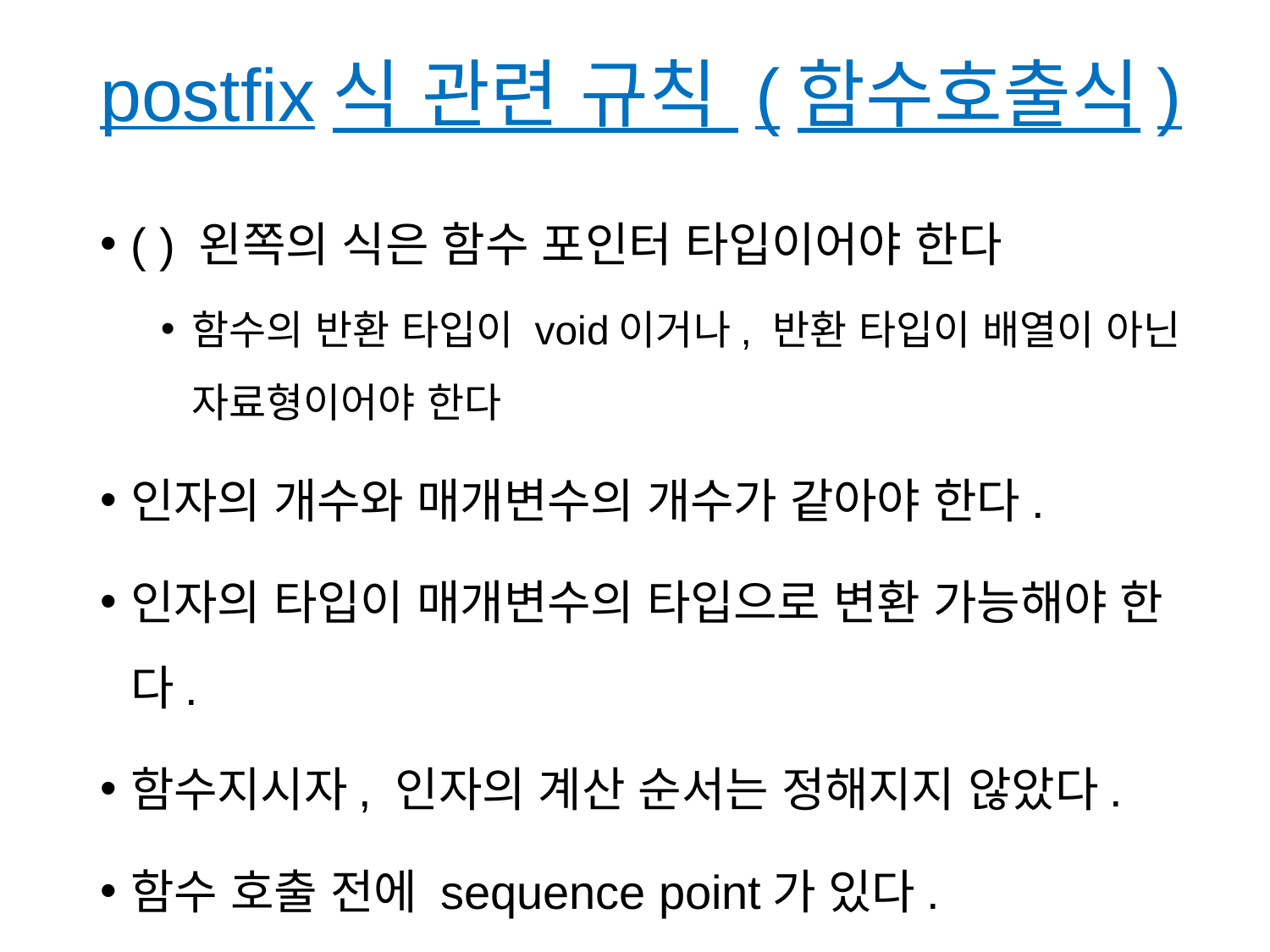

# postfix식 관련 규칙 (함수호출식)
( ) 왼쪽의 식은 함수 포인터 타입이어야 한다
함수의 반환 타입이 void이거나, 반환 타입이 배열이 아닌 자료형이어야 한다
인자의 개수와 매개변수의 개수가 같아야 한다.
인자의 타입이 매개변수의 타입으로 변환 가능해야 한다.
함수지시자, 인자의 계산 순서는 정해지지 않았다.
함수 호출 전에 sequence point가 있다.